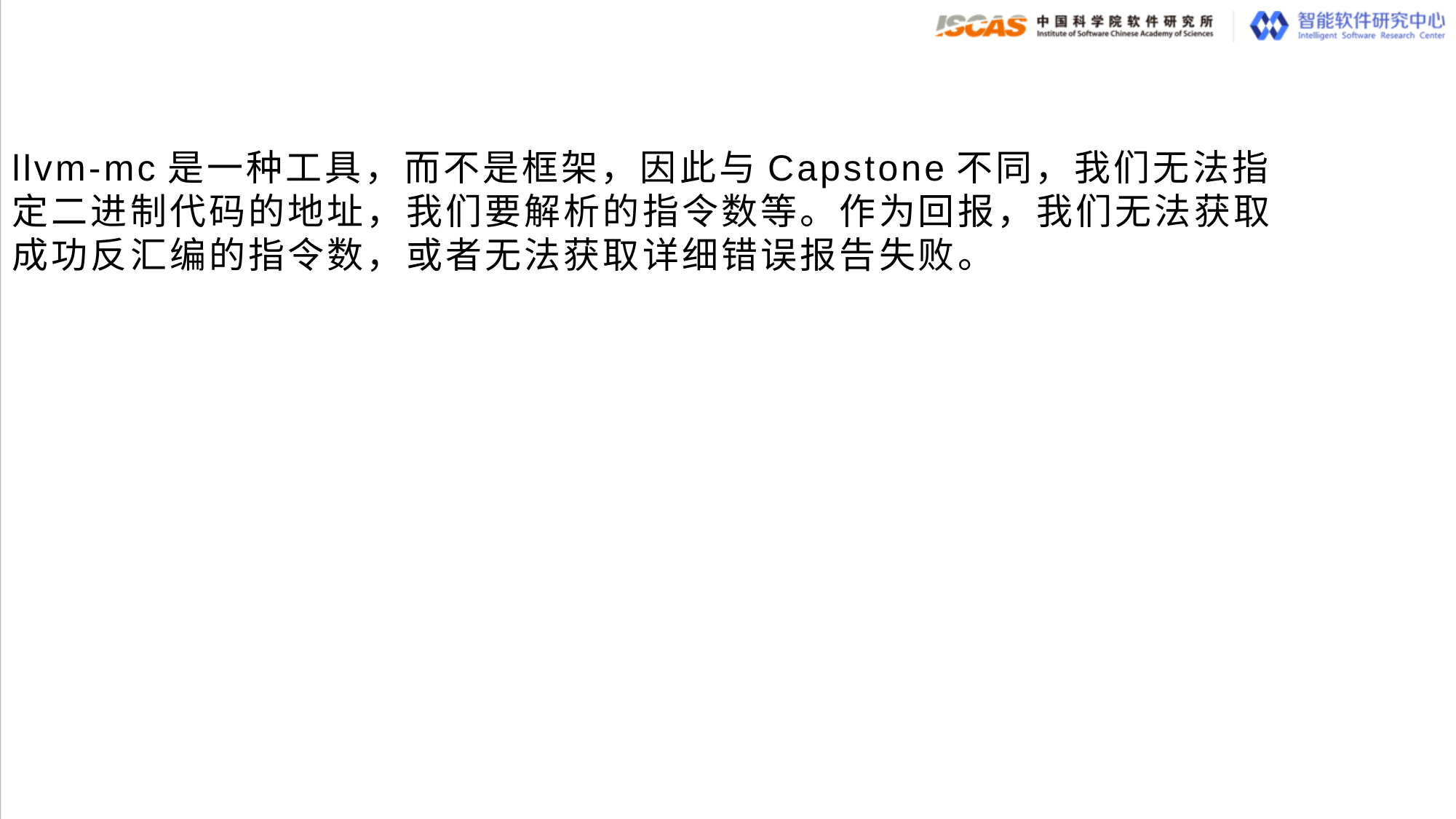

llvm-mc是一种工具，而不是框架，因此与Capstone不同，我们无法指定二进制代码的地址，我们要解析的指令数等。作为回报，我们无法获取成功反汇编的指令数，或者无法获取详细错误报告失败。